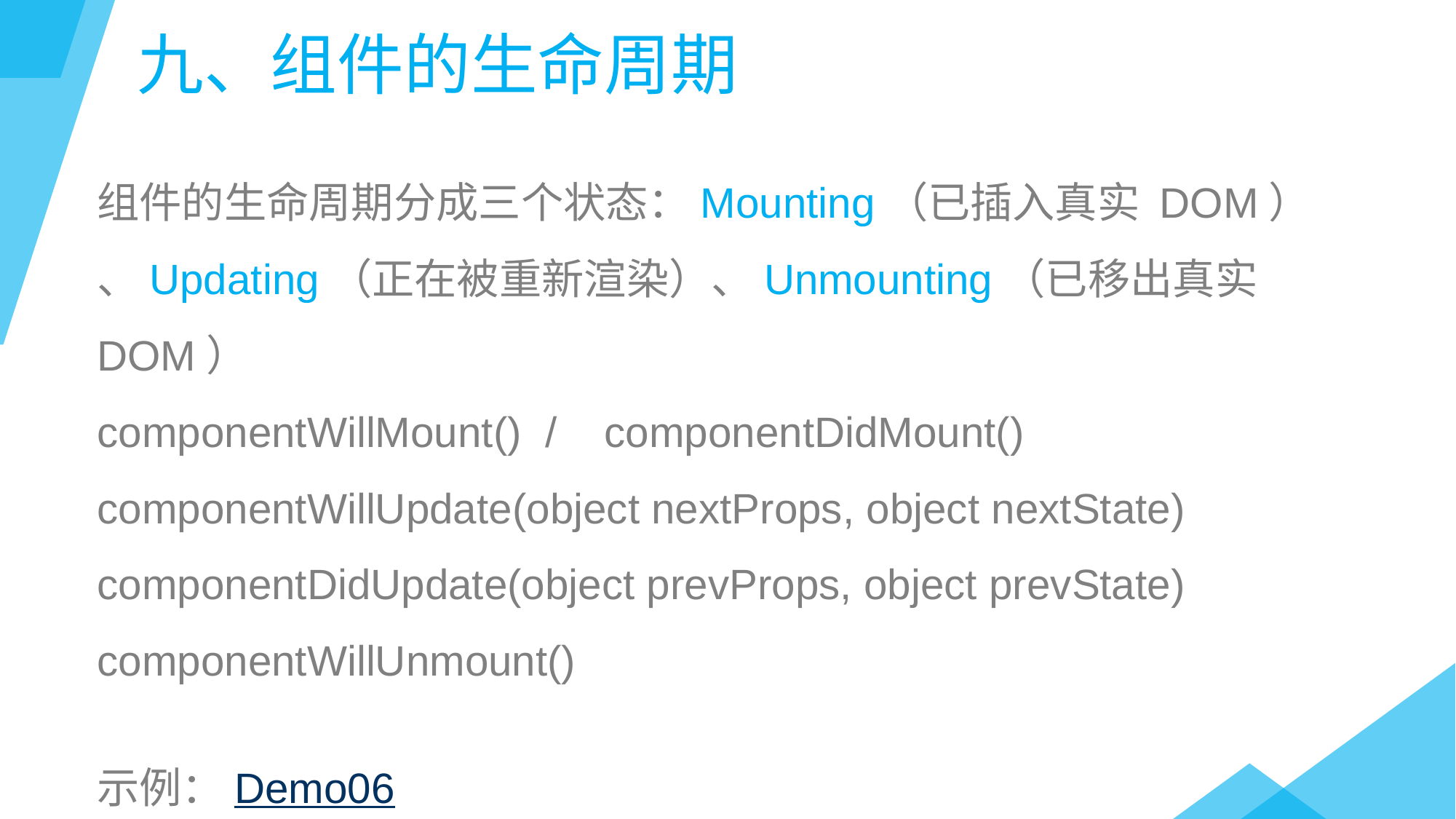

九、组件的生命周期
组件的生命周期分成三个状态：Mounting（已插入真实 DOM）
、Updating（正在被重新渲染）、Unmounting（已移出真实 DOM）
componentWillMount()  /    componentDidMount()
componentWillUpdate(object nextProps, object nextState)
componentDidUpdate(object prevProps, object prevState)
componentWillUnmount()

示例：Demo06